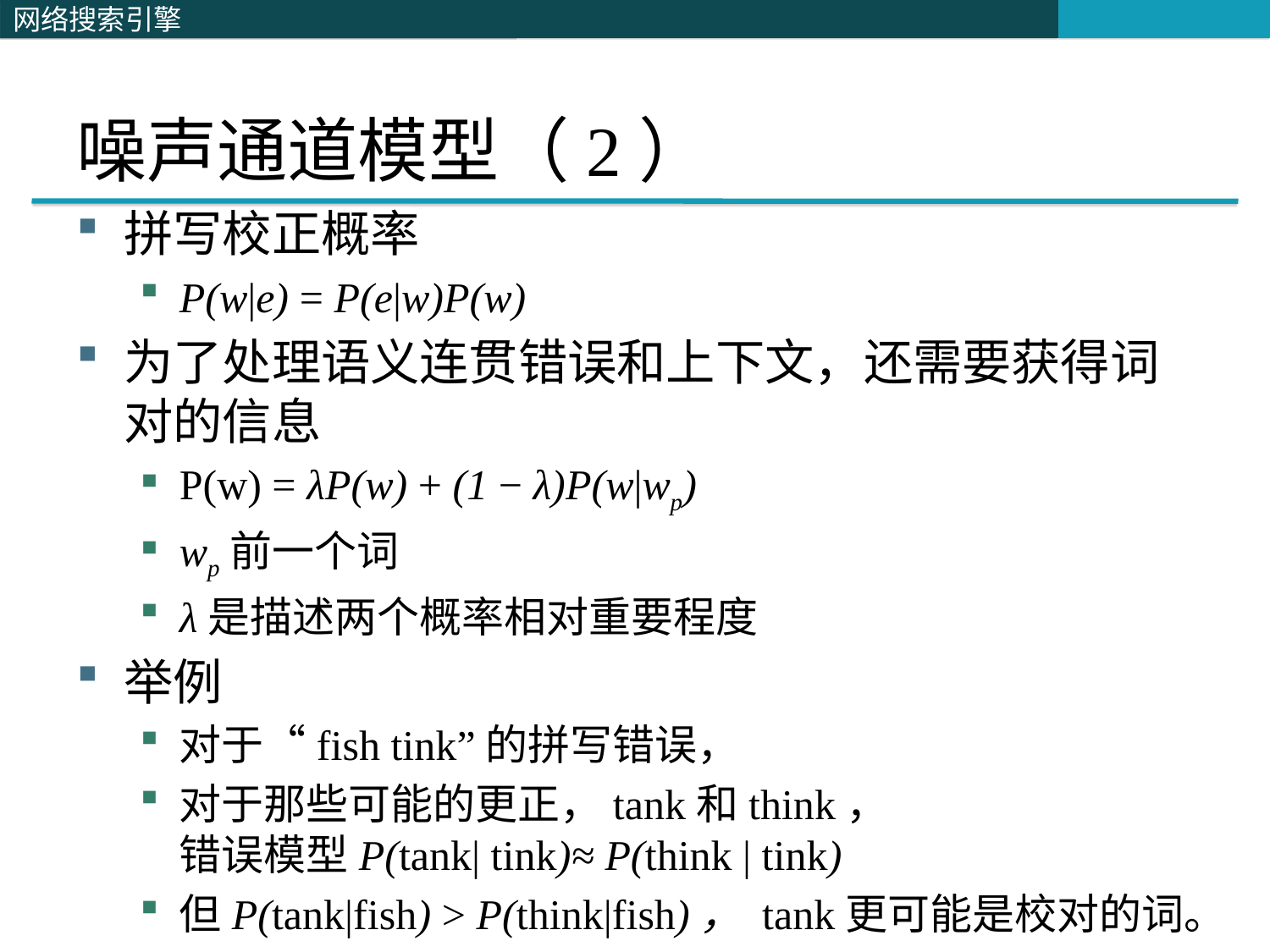

# 噪声通道模型（2）
拼写校正概率
P(w|e) = P(e|w)P(w)
为了处理语义连贯错误和上下文，还需要获得词对的信息
P(w) = λP(w) + (1 − λ)P(w|wp)
wp前一个词
λ是描述两个概率相对重要程度
举例
对于“fish tink”的拼写错误，
对于那些可能的更正，tank和think，
错误模型P(tank| tink)≈ P(think | tink)
但P(tank|fish) > P(think|fish)， tank更可能是校对的词。